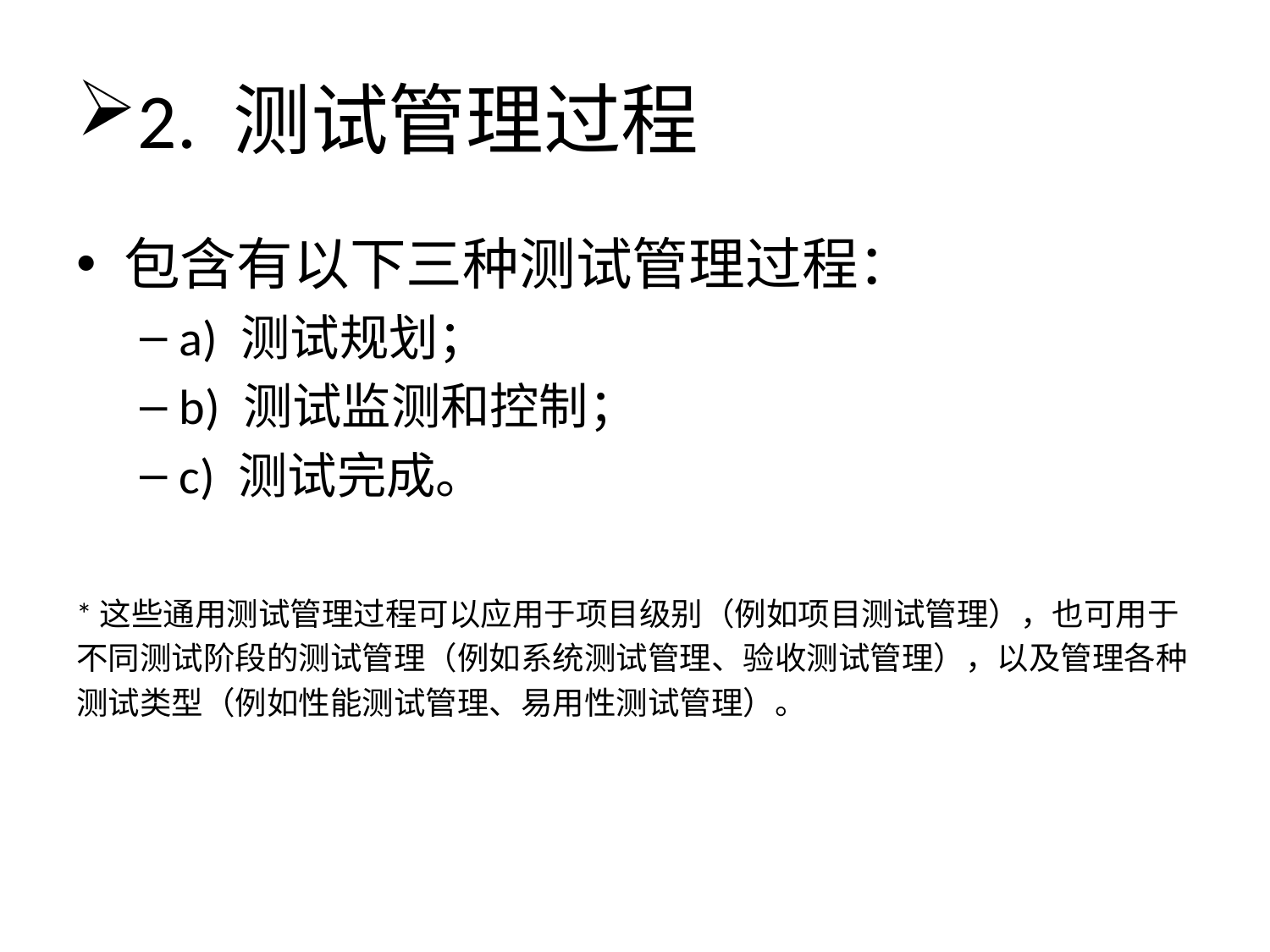

# 2. 测试管理过程
包含有以下三种测试管理过程：
a) 测试规划；
b) 测试监测和控制；
c) 测试完成。

*这些通用测试管理过程可以应用于项目级别（例如项目测试管理），也可用于
不同测试阶段的测试管理（例如系统测试管理、验收测试管理），以及管理各种
测试类型（例如性能测试管理、易用性测试管理）。